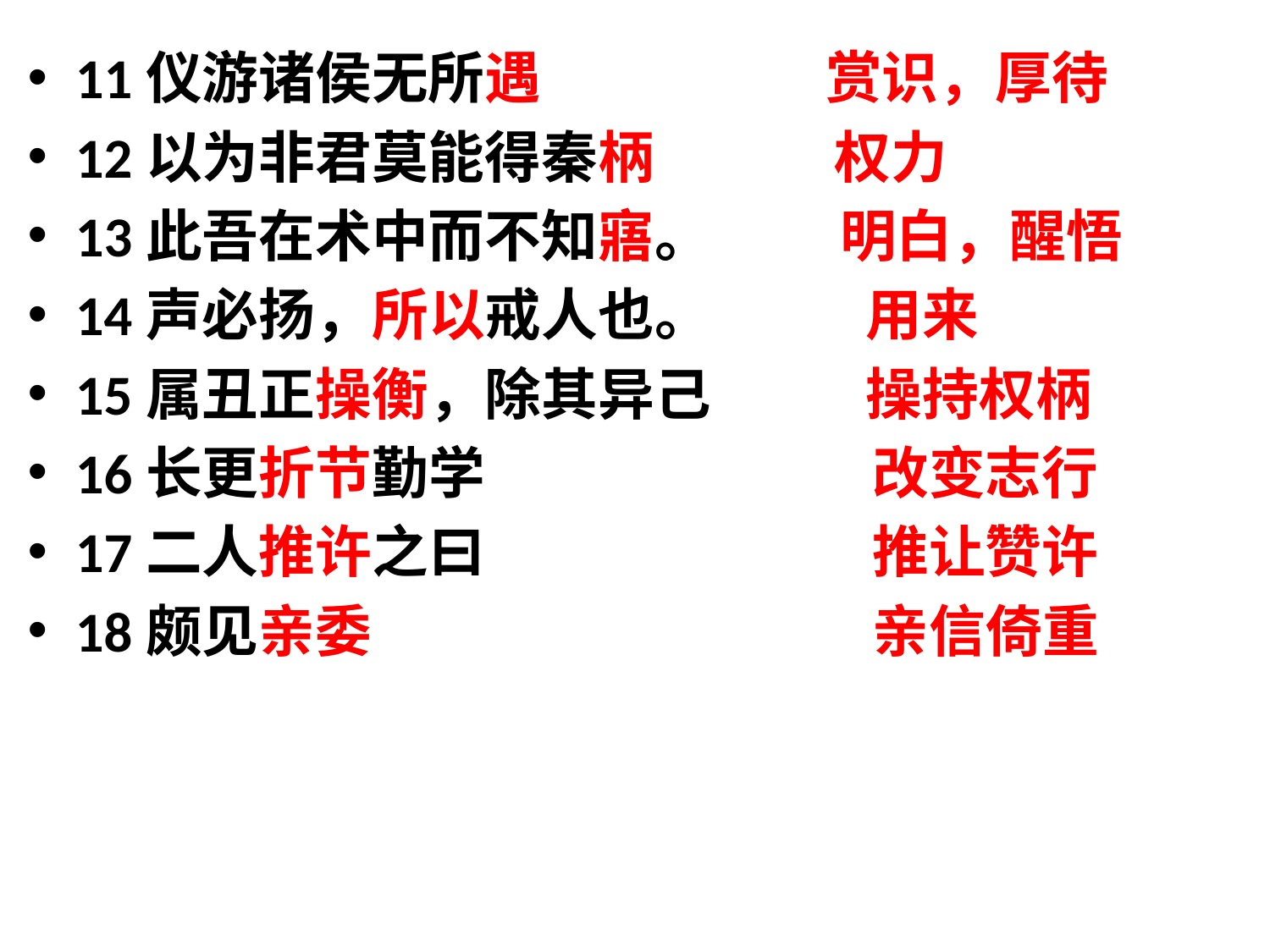

11仪游诸侯无所遇                      赏识，厚待
12以为非君莫能得秦柄              权力
13此吾在术中而不知寤。          明白，醒悟
14声必扬，所以戒人也。            用来
15属丑正操衡，除其异己            操持权柄
16长更折节勤学                              改变志行
17二人推许之曰                              推让赞许
18颇见亲委                                       亲信倚重